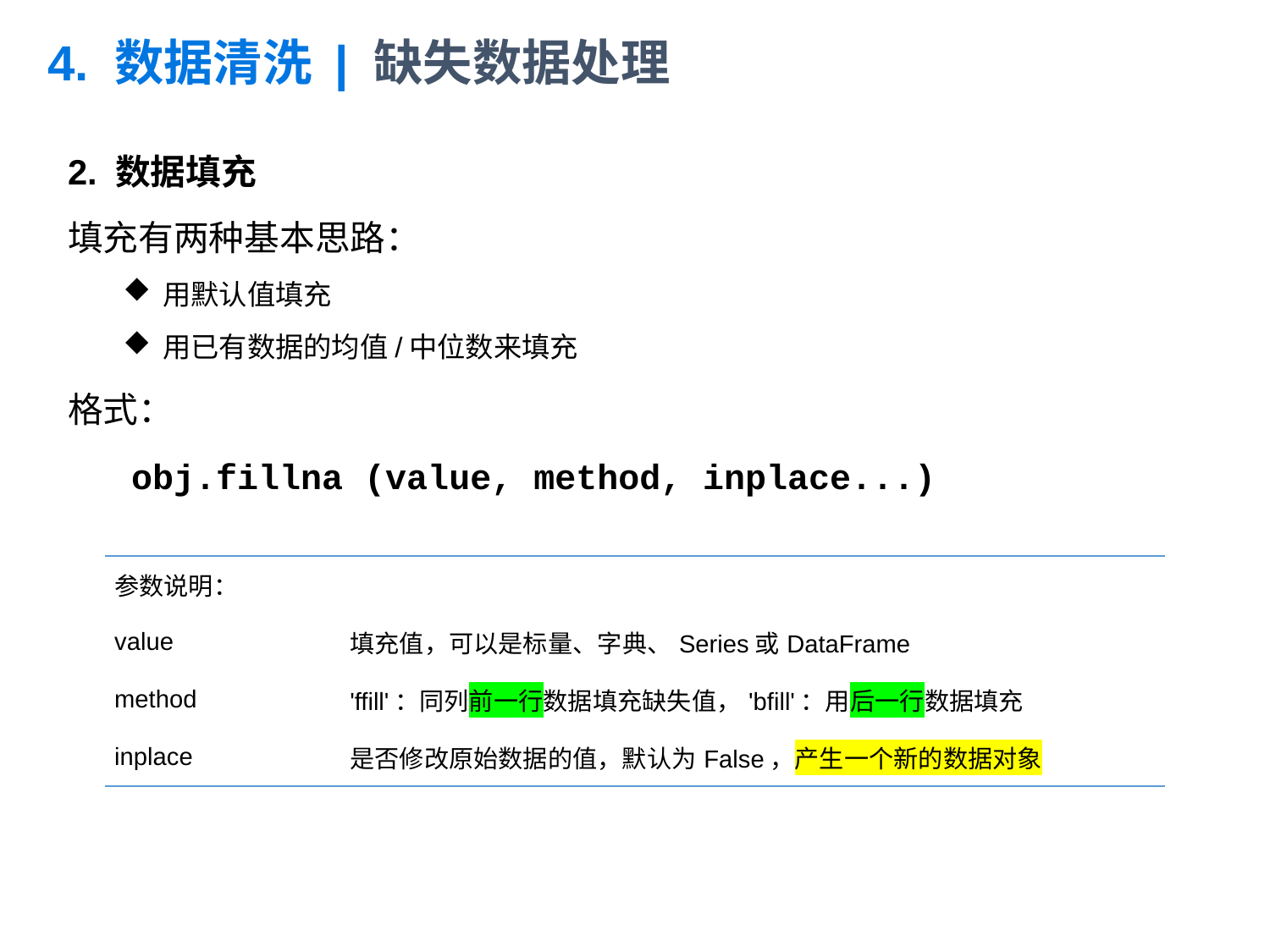

# 4. 数据清洗 | 缺失数据处理
2. 数据填充
填充有两种基本思路：
用默认值填充
用已有数据的均值/中位数来填充
格式：
   obj.fillna (value, method, inplace...)

| 参数说明： |  |
| --- | --- |
| value | 填充值，可以是标量、字典、Series或DataFrame |
| method | 'ffill'：同列前一行数据填充缺失值，'bfill'：用后一行数据填充 |
| inplace | 是否修改原始数据的值，默认为False，产生一个新的数据对象 |